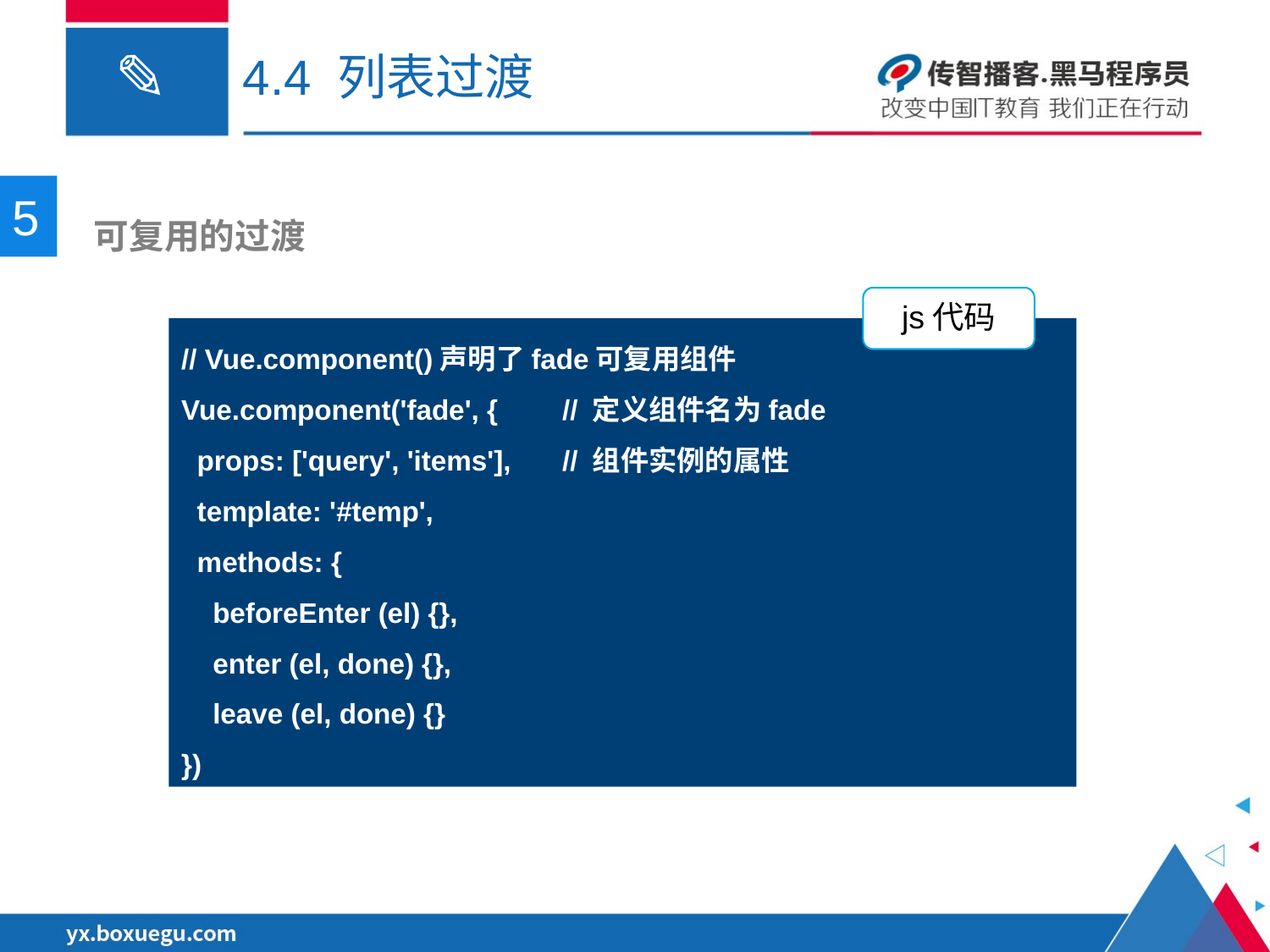

# 4.4 列表过渡

5
  可复用的过渡
js代码
// Vue.component()声明了fade可复用组件
Vue.component('fade', {	// 定义组件名为fade
  props: ['query', 'items'],	// 组件实例的属性
  template: '#temp',
  methods: {
    beforeEnter (el) {},
    enter (el, done) {},
    leave (el, done) {}
})